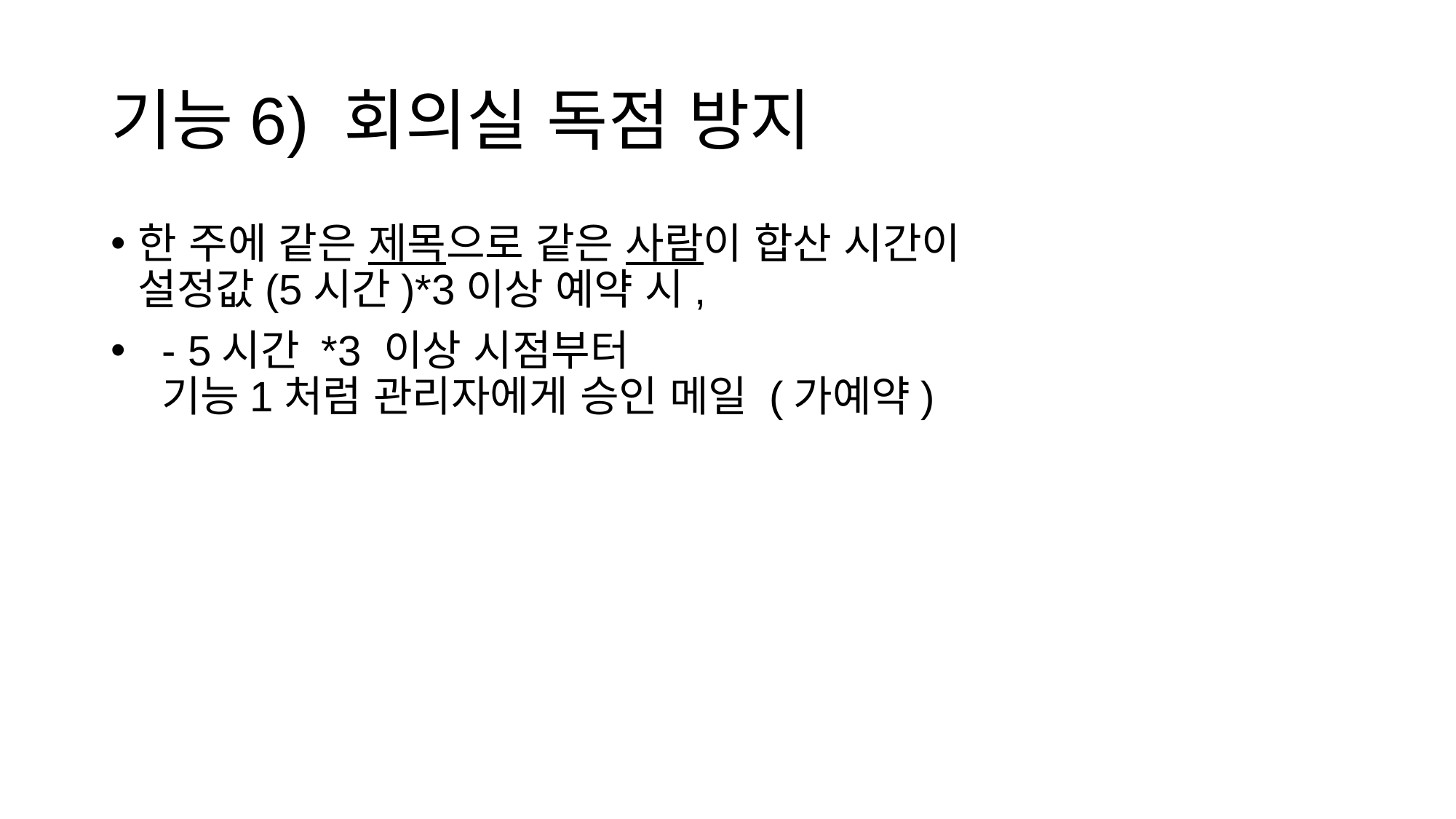

# 기능6) 회의실 독점 방지
한 주에 같은 제목으로 같은 사람이 합산 시간이
설정값(5시간)*3이상 예약 시,
  - 5시간 *3 이상 시점부터
  기능1처럼 관리자에게 승인 메일 (가예약)